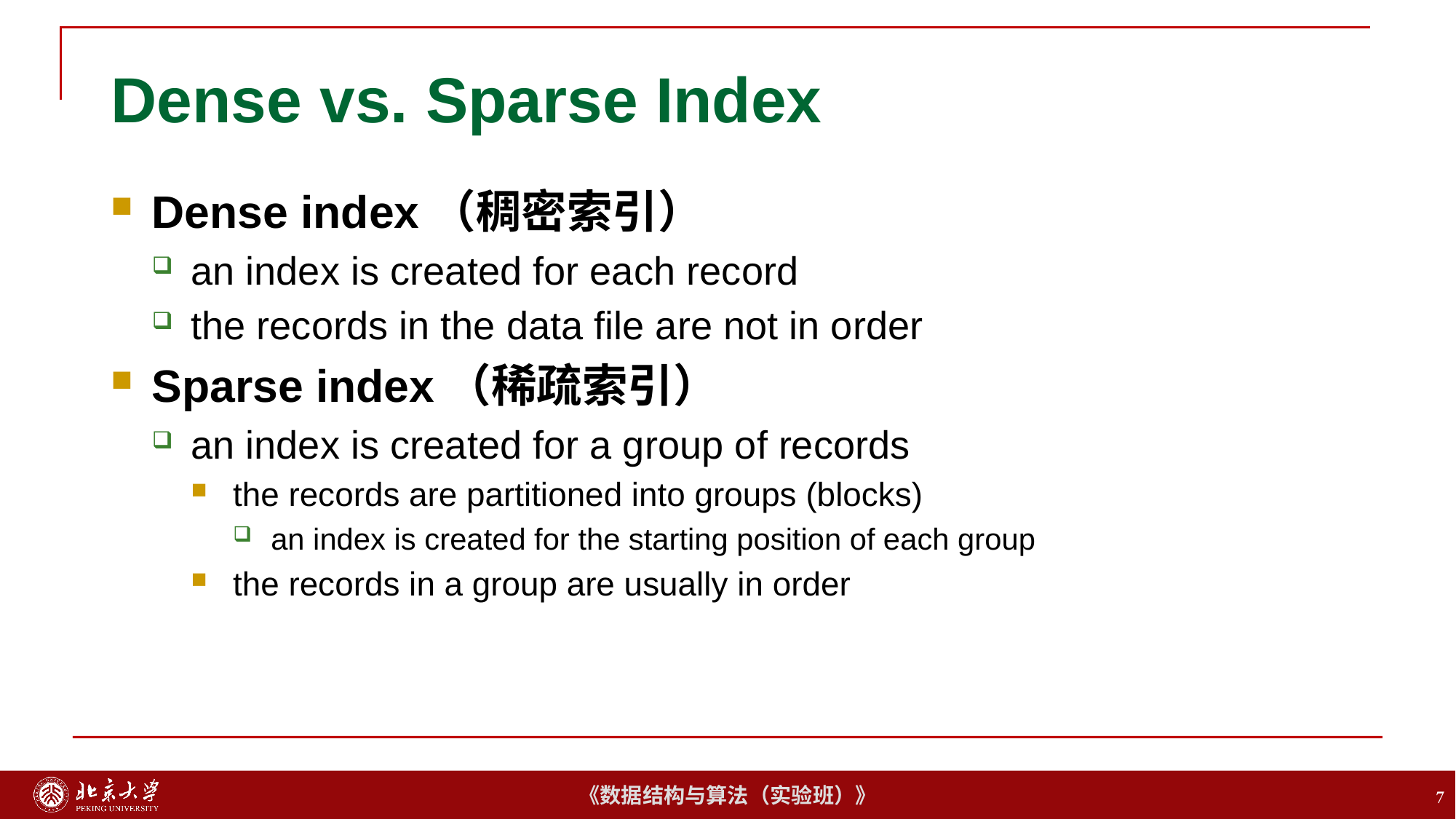

# Dense vs. Sparse Index
Dense index（稠密索引）
an index is created for each record
the records in the data file are not in order
Sparse index（稀疏索引）
an index is created for a group of records
the records are partitioned into groups (blocks)
an index is created for the starting position of each group
the records in a group are usually in order
7